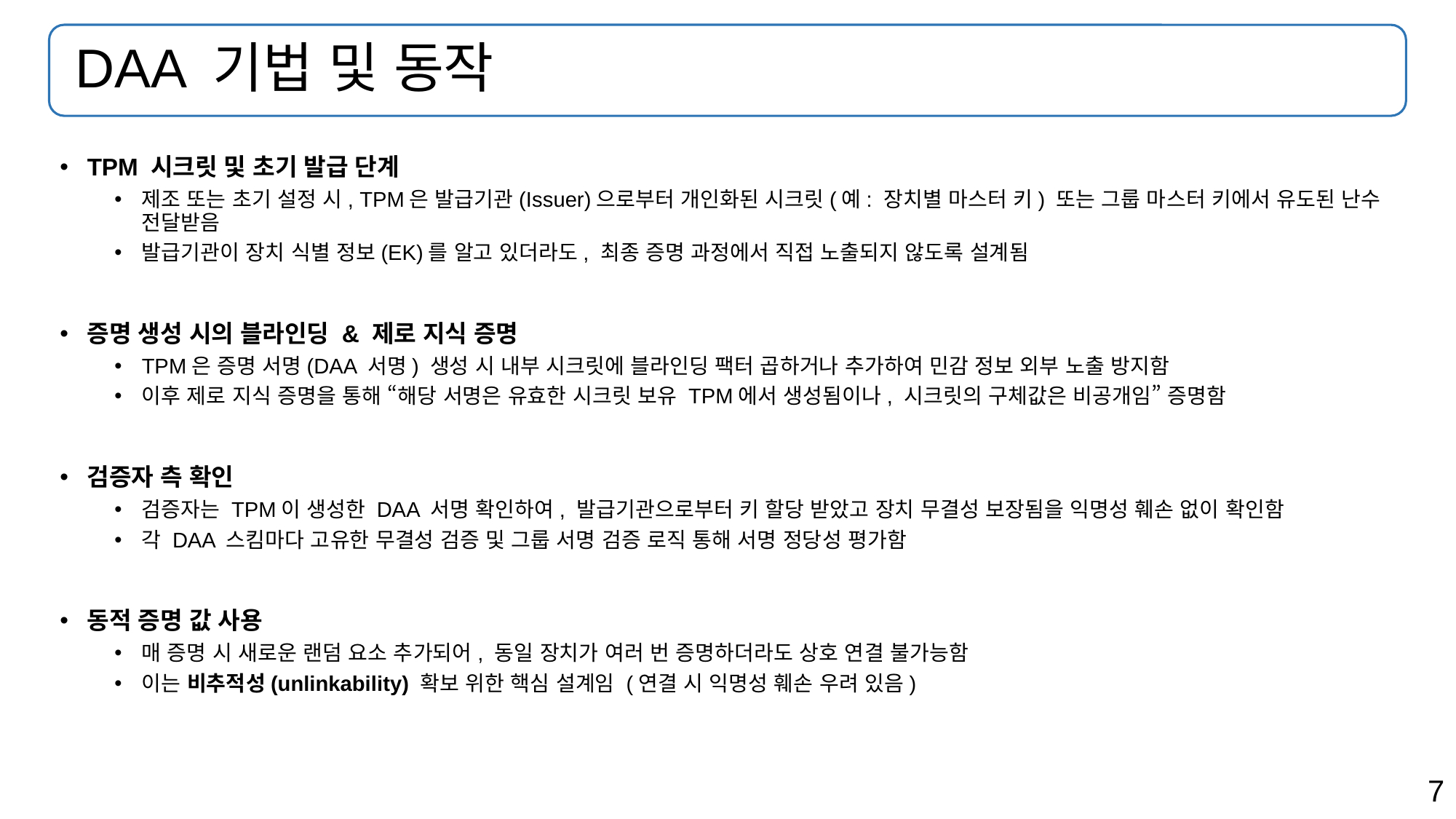

# DAA 기법 및 동작
TPM 시크릿 및 초기 발급 단계
제조 또는 초기 설정 시, TPM은 발급기관(Issuer)으로부터 개인화된 시크릿(예: 장치별 마스터 키) 또는 그룹 마스터 키에서 유도된 난수 전달받음
발급기관이 장치 식별 정보(EK)를 알고 있더라도, 최종 증명 과정에서 직접 노출되지 않도록 설계됨

증명 생성 시의 블라인딩 & 제로 지식 증명
TPM은 증명 서명(DAA 서명) 생성 시 내부 시크릿에 블라인딩 팩터 곱하거나 추가하여 민감 정보 외부 노출 방지함
이후 제로 지식 증명을 통해 “해당 서명은 유효한 시크릿 보유 TPM에서 생성됨이나, 시크릿의 구체값은 비공개임” 증명함

검증자 측 확인
검증자는 TPM이 생성한 DAA 서명 확인하여, 발급기관으로부터 키 할당 받았고 장치 무결성 보장됨을 익명성 훼손 없이 확인함
각 DAA 스킴마다 고유한 무결성 검증 및 그룹 서명 검증 로직 통해 서명 정당성 평가함

동적 증명 값 사용
매 증명 시 새로운 랜덤 요소 추가되어, 동일 장치가 여러 번 증명하더라도 상호 연결 불가능함
이는 비추적성(unlinkability) 확보 위한 핵심 설계임 (연결 시 익명성 훼손 우려 있음)